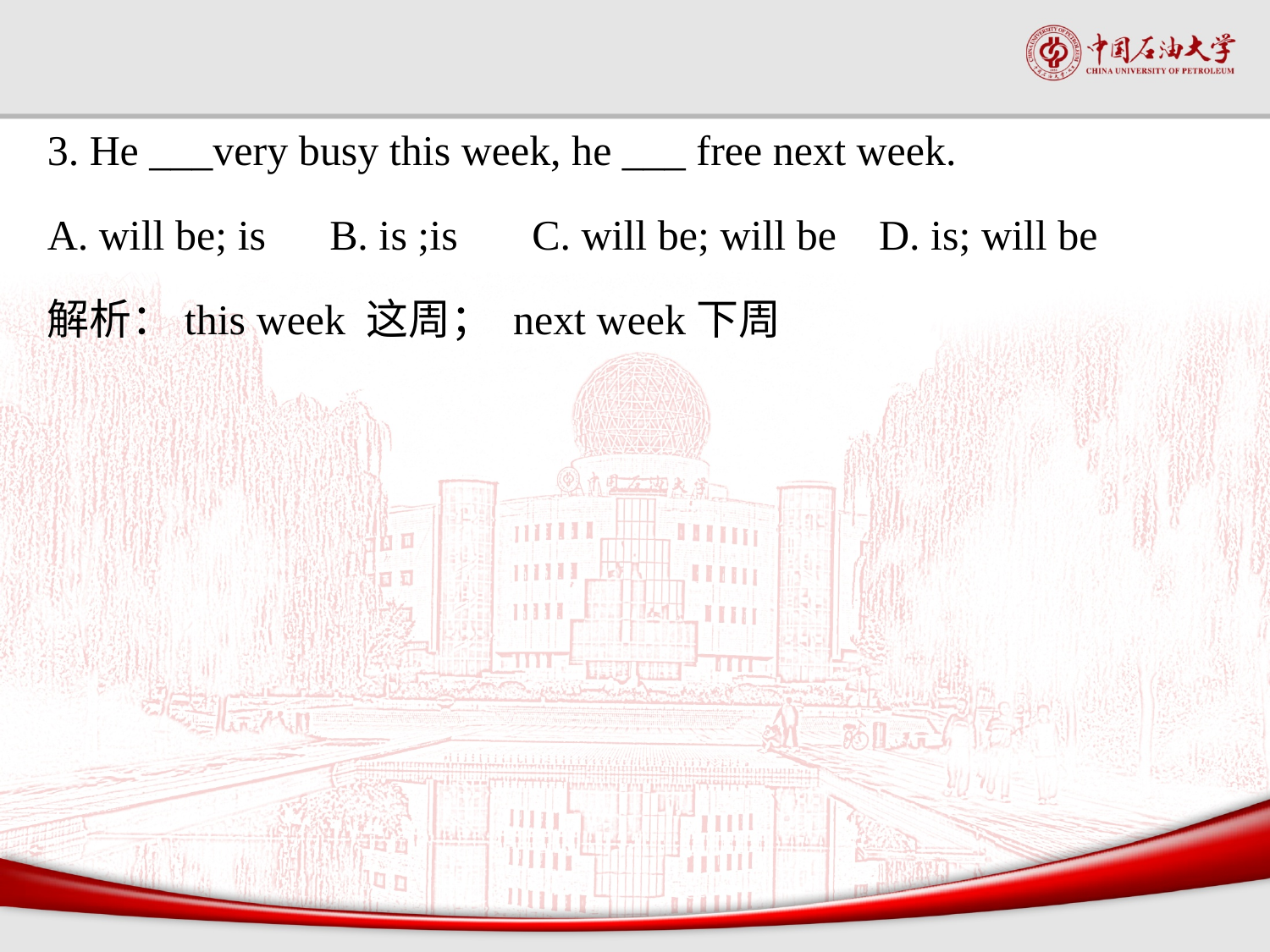

#
3. He ___very busy this week, he ___ free next week.
A. will be; is      B. is ;is       C. will be; will be    D. is; will be
解析：this week 这周； next week下周